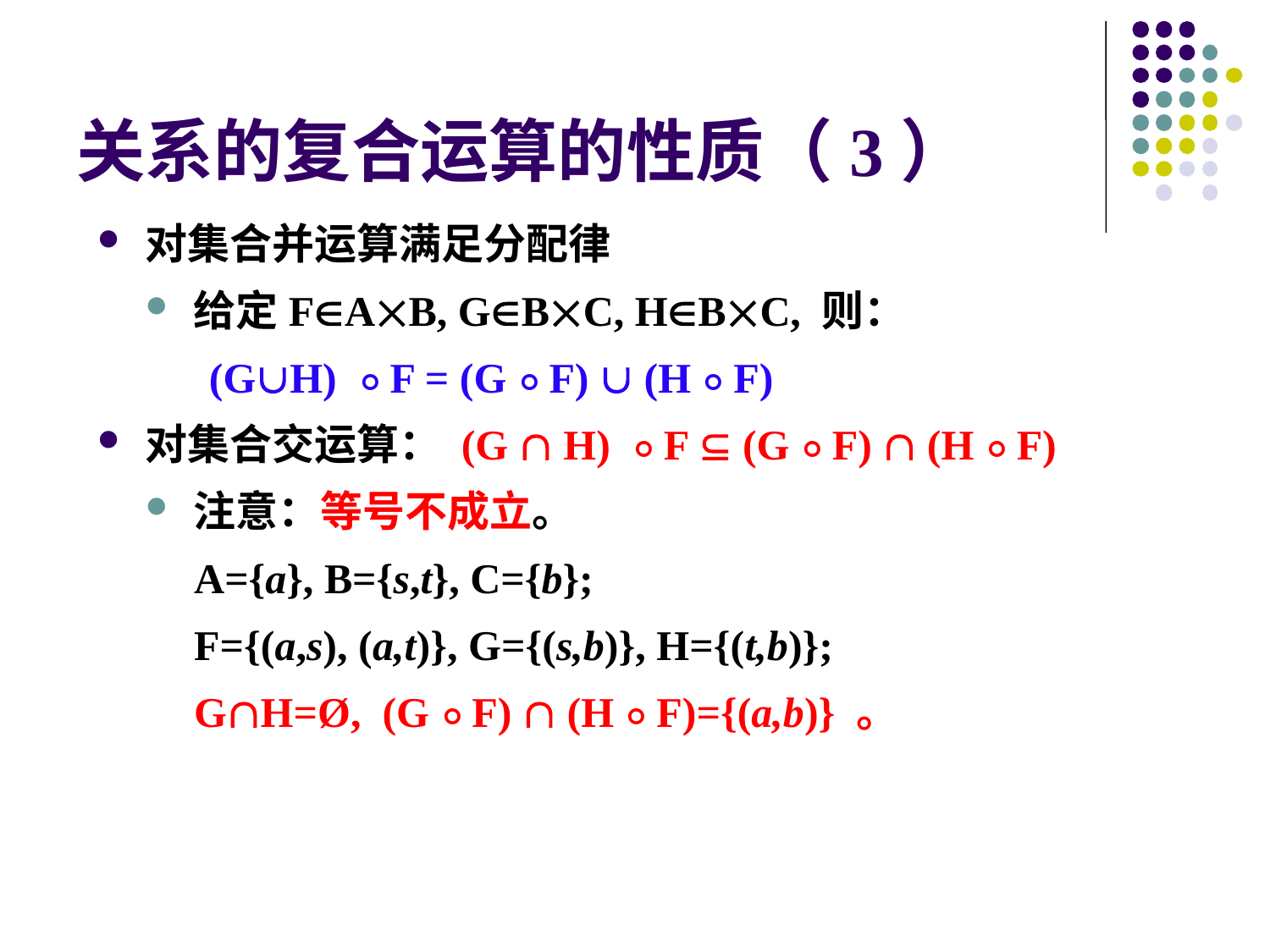

# 关系的复合运算的性质（3）
对集合并运算满足分配律
给定F∈A×B, G∈B×C, H∈B×C, 则：
      (G∪H)    ⃘ F = (G   ⃘ F) ∪ (H   ⃘ F)
对集合交运算： (G ∩ H)    ⃘ F ⊆ (G   ⃘ F) ∩ (H   ⃘ F)
注意：等号不成立。
A={a}, B={s,t}, C={b};
F={(a,s), (a,t)}, G={(s,b)}, H={(t,b)};
G∩H=Ø,  (G   ⃘ F) ∩ (H   ⃘ F)={(a,b)} 。